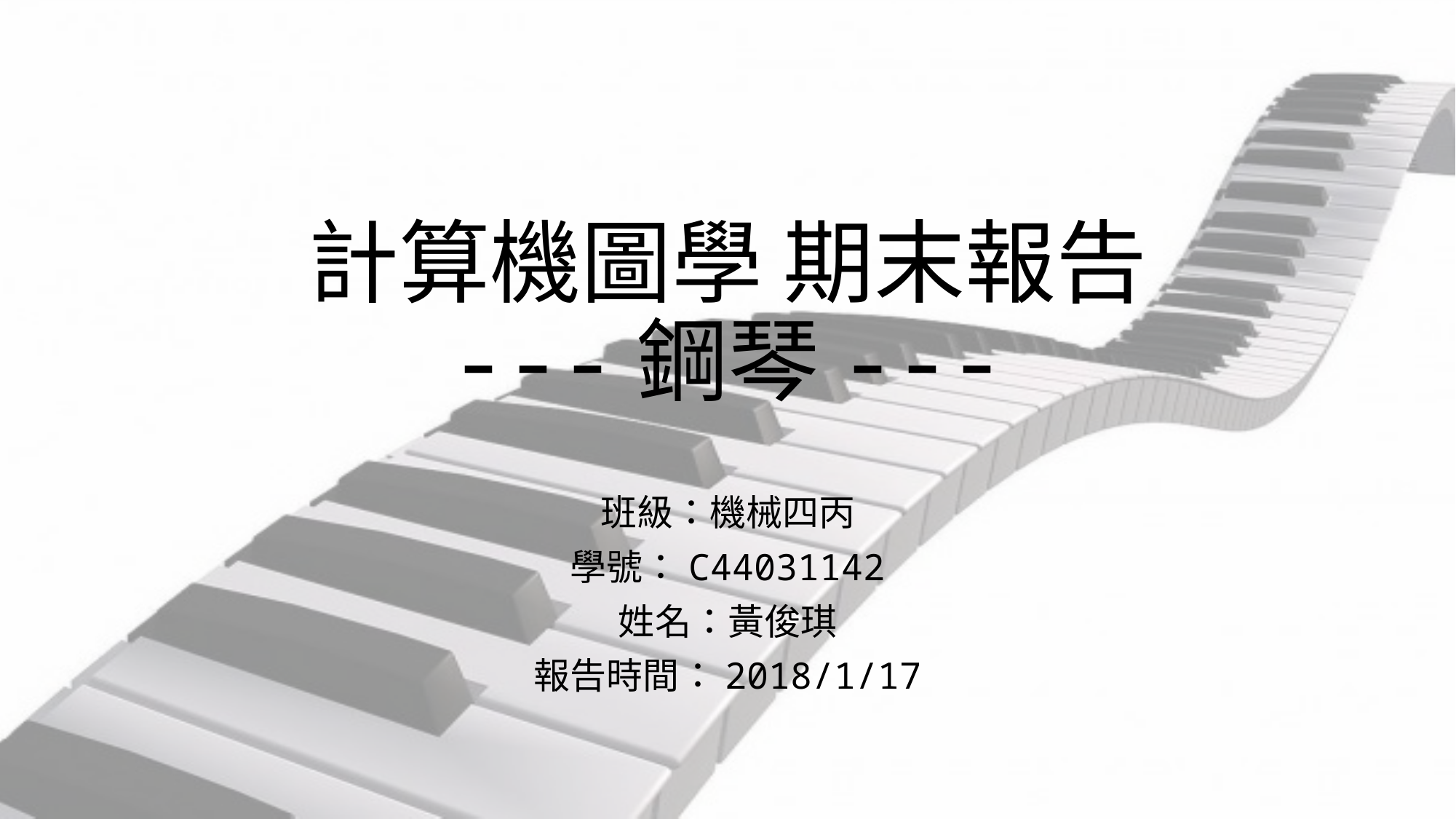

# 計算機圖學 期末報告 ---鋼琴---

班級：機械四丙
學號：C44031142
姓名：黃俊琪
報告時間：2018/1/17